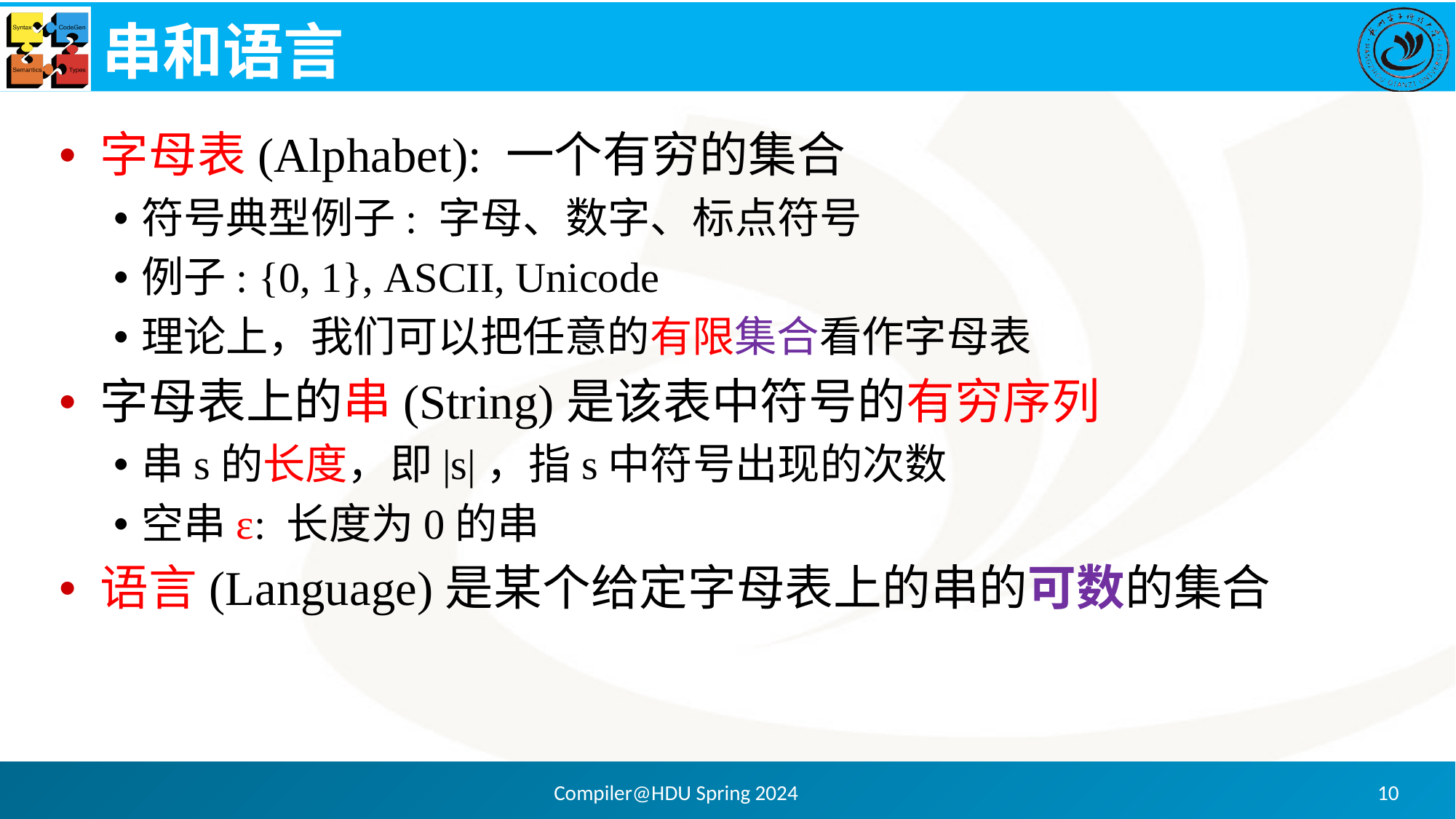

# 串和语言
字母表(Alphabet): 一个有穷的集合
符号典型例子: 字母、数字、标点符号
例子: {0, 1}, ASCII, Unicode
理论上，我们可以把任意的有限集合看作字母表
字母表上的串(String)是该表中符号的有穷序列
串s的长度，即|s|，指s中符号出现的次数
空串ε: 长度为0的串
语言(Language)是某个给定字母表上的串的可数的集合
Compiler@HDU Spring 2024
10